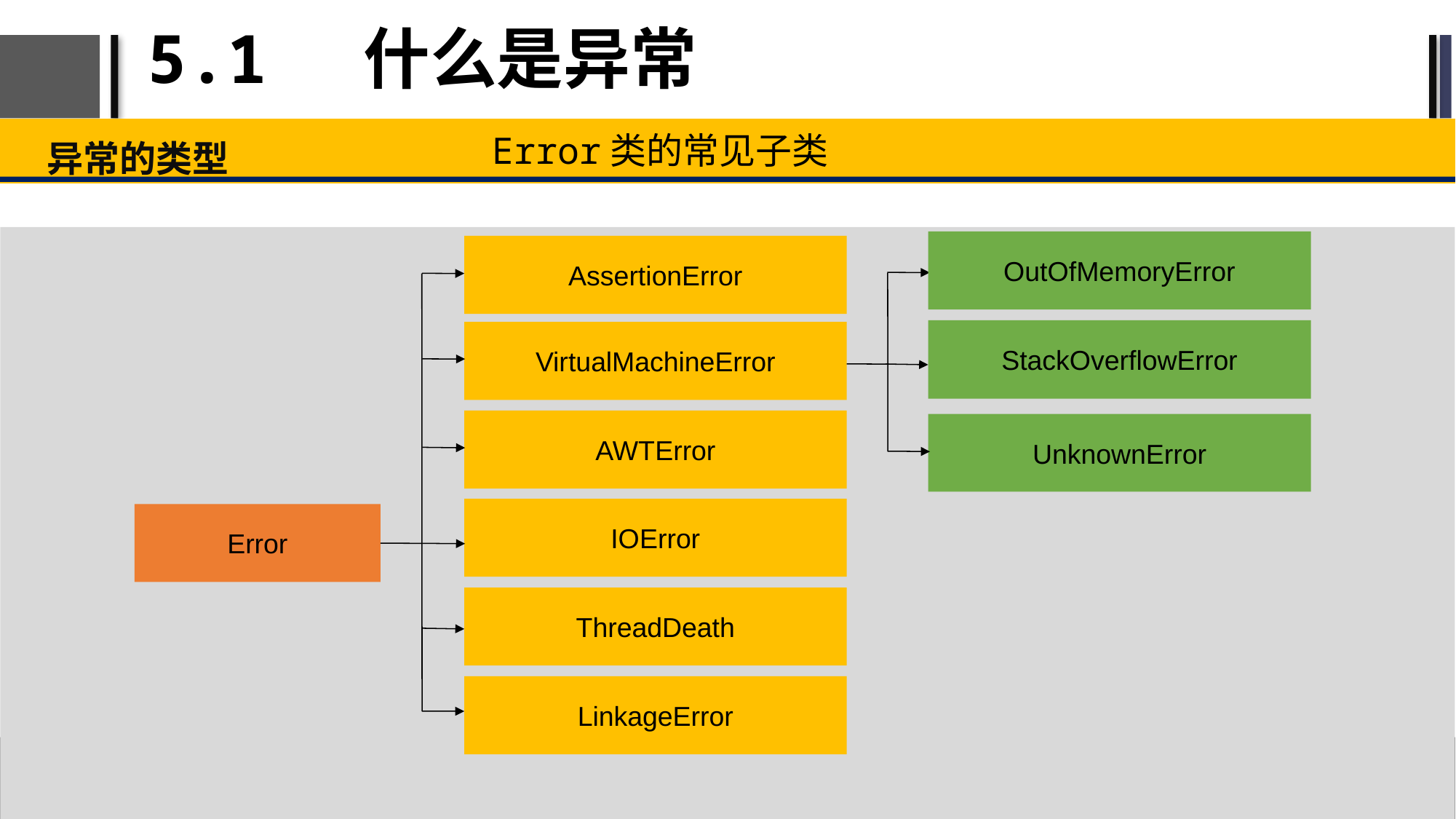

# 5.1  什么是异常

异常的类型
Error类的常见子类

OutOfMemoryError
AssertionError

StackOverflowError
VirtualMachineError

AWTError
UnknownError

IOError
Error

ThreadDeath

LinkageError